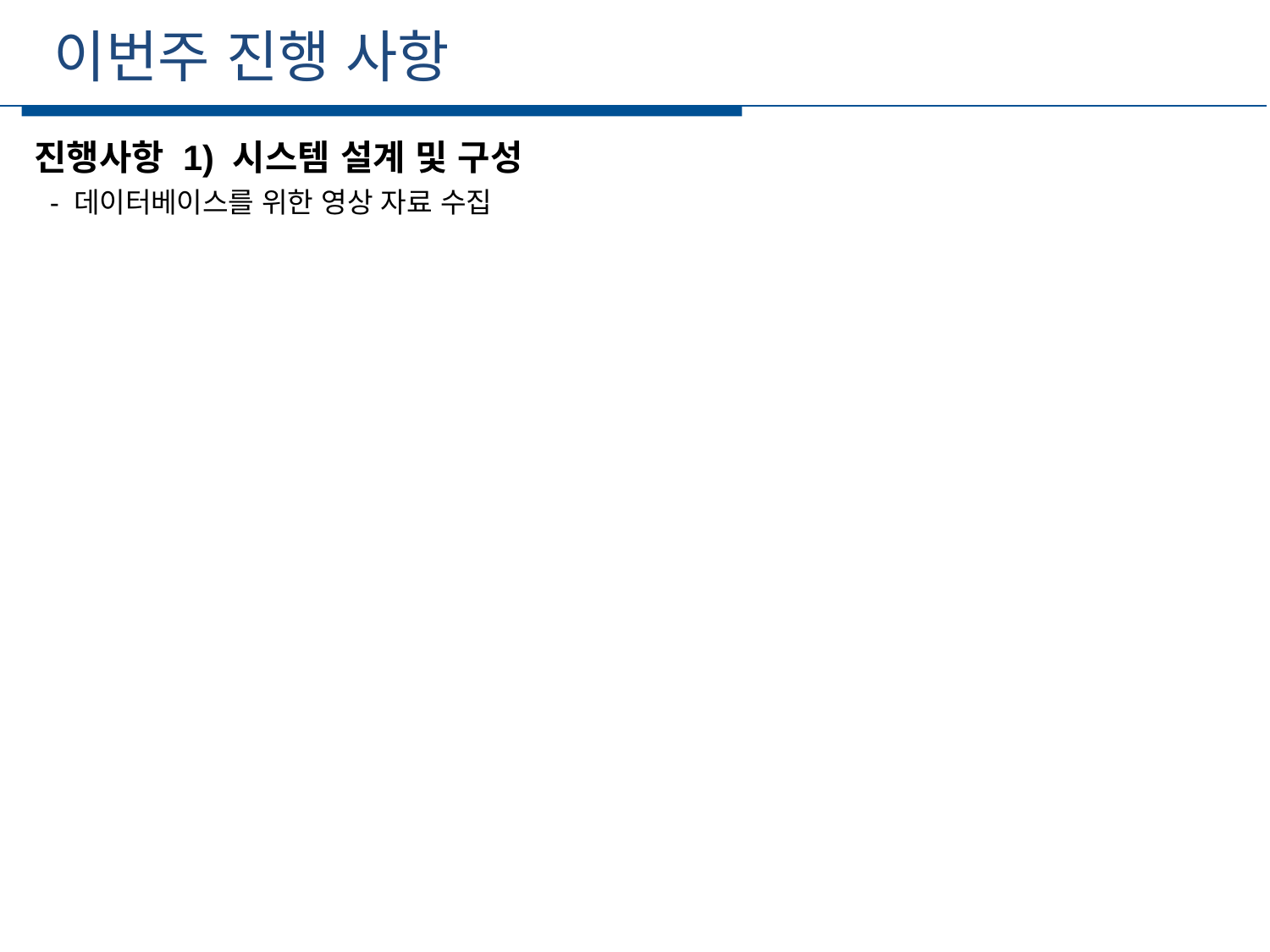

이번주 진행 사항
세부일정

진행사항 1) 시스템 설계 및 구성
  - 데이터베이스를 위한 영상 자료 수집